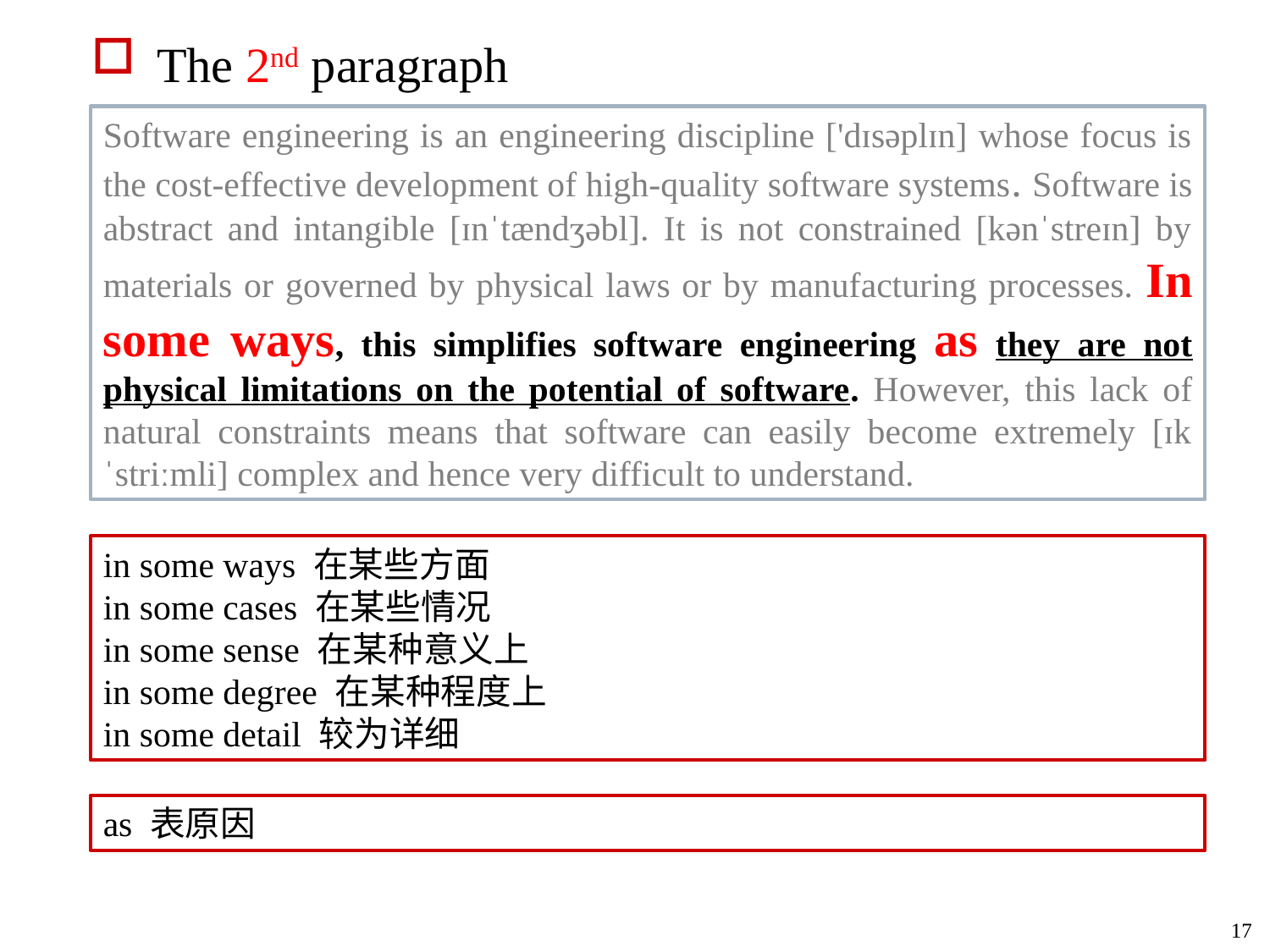

The 2nd paragraph
Software engineering is an engineering discipline ['dɪsəplɪn] whose focus is the cost-effective development of high-quality software systems. Software is abstract and intangible [ɪnˈtændʒəbl]. It is not constrained [kənˈstreɪn] by materials or governed by physical laws or by manufacturing processes. In some ways, this simplifies software engineering as they are not physical limitations on the potential of software. However, this lack of natural constraints means that software can easily become extremely [ɪkˈstriːmli] complex and hence very difficult to understand.
in some ways 在某些方面
in some cases 在某些情况
in some sense 在某种意义上
in some degree 在某种程度上
in some detail 较为详细
as 表原因
17